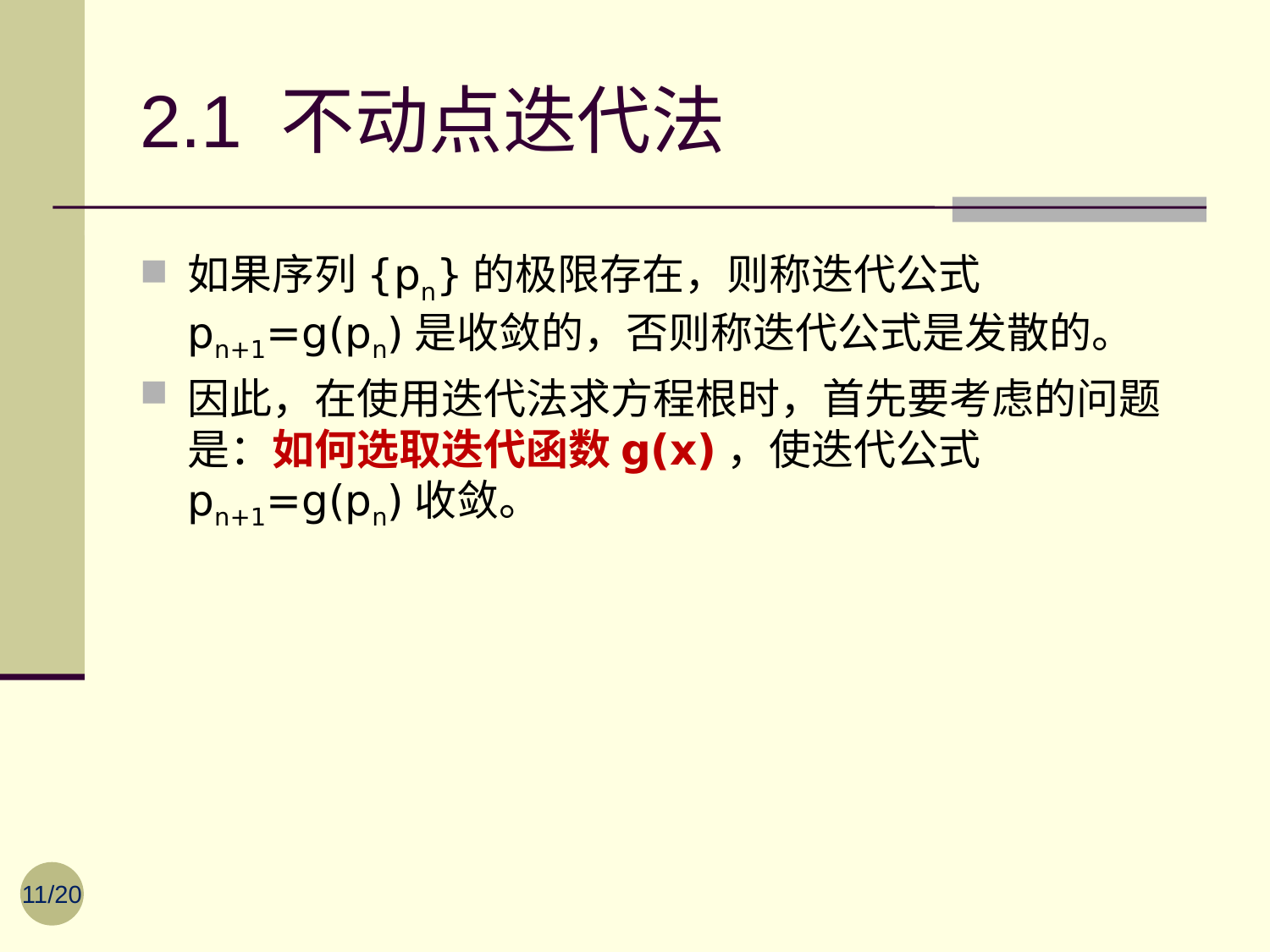

# 2.1 不动点迭代法
如果序列{pn}的极限存在，则称迭代公式pn+1=g(pn)是收敛的，否则称迭代公式是发散的。
因此，在使用迭代法求方程根时，首先要考虑的问题是：如何选取迭代函数g(x)，使迭代公式pn+1=g(pn)收敛。